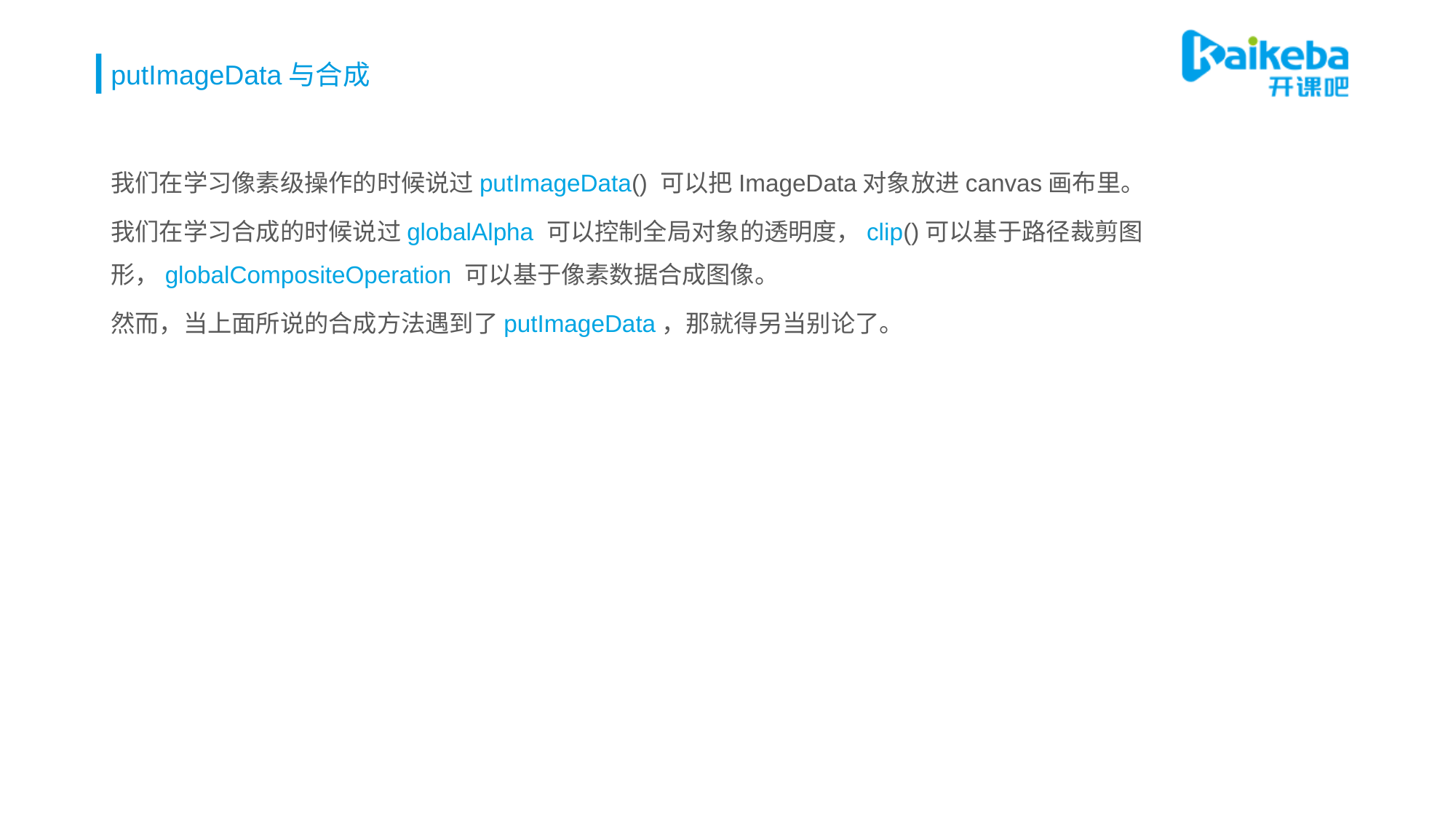

# putImageData与合成
我们在学习像素级操作的时候说过putImageData() 可以把ImageData对象放进canvas画布里。
我们在学习合成的时候说过globalAlpha 可以控制全局对象的透明度，clip()可以基于路径裁剪图形，globalCompositeOperation 可以基于像素数据合成图像。
然而，当上面所说的合成方法遇到了putImageData，那就得另当别论了。